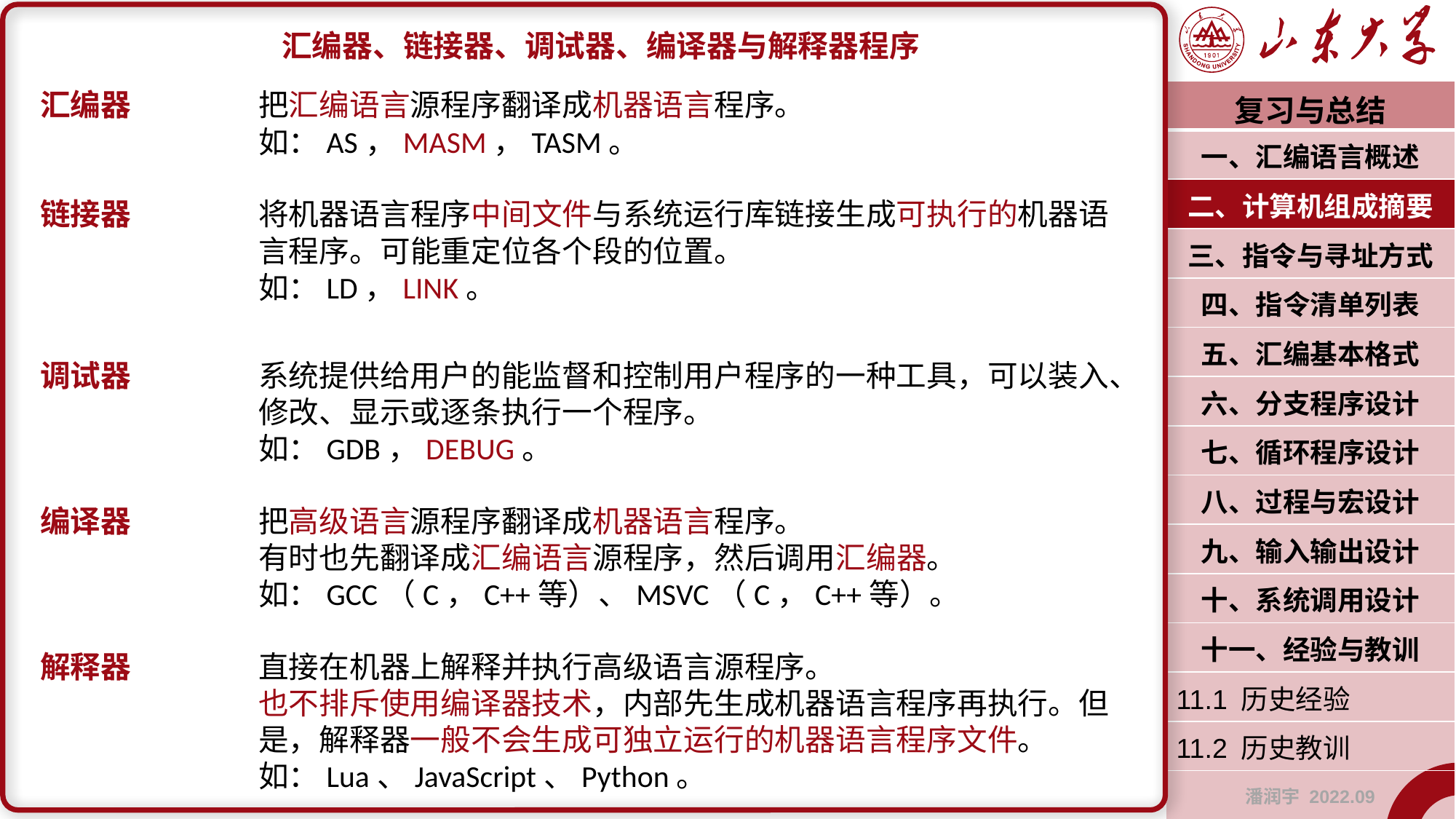

汇编器、链接器、调试器、编译器与解释器程序
汇编器		把汇编语言源程序翻译成机器语言程序。
		如：AS，MASM，TASM。

链接器		将机器语言程序中间文件与系统运行库链接生成可执行的机器语		言程序。可能重定位各个段的位置。
		如：LD，LINK。

调试器		系统提供给用户的能监督和控制用户程序的一种工具，可以装入、		修改、显示或逐条执行一个程序。
		如：GDB，DEBUG。

编译器		把高级语言源程序翻译成机器语言程序。
		有时也先翻译成汇编语言源程序，然后调用汇编器。
		如：GCC（C，C++等）、MSVC（C，C++等）。

解释器		直接在机器上解释并执行高级语言源程序。
		也不排斥使用编译器技术，内部先生成机器语言程序再执行。但		是，解释器一般不会生成可独立运行的机器语言程序文件。
		如：Lua、JavaScript、Python。
| 复习与总结 |
| --- |
| 一、汇编语言概述 |
| 二、计算机组成摘要 |
| 三、指令与寻址方式 |
| 四、指令清单列表 |
| 五、汇编基本格式 |
| 六、分支程序设计 |
| 七、循环程序设计 |
| 八、过程与宏设计 |
| 九、输入输出设计 |
| 十、系统调用设计 |
| 十一、经验与教训 |
| 11.1 历史经验 |
| 11.2 历史教训 |
| 潘润宇 2022.09 |